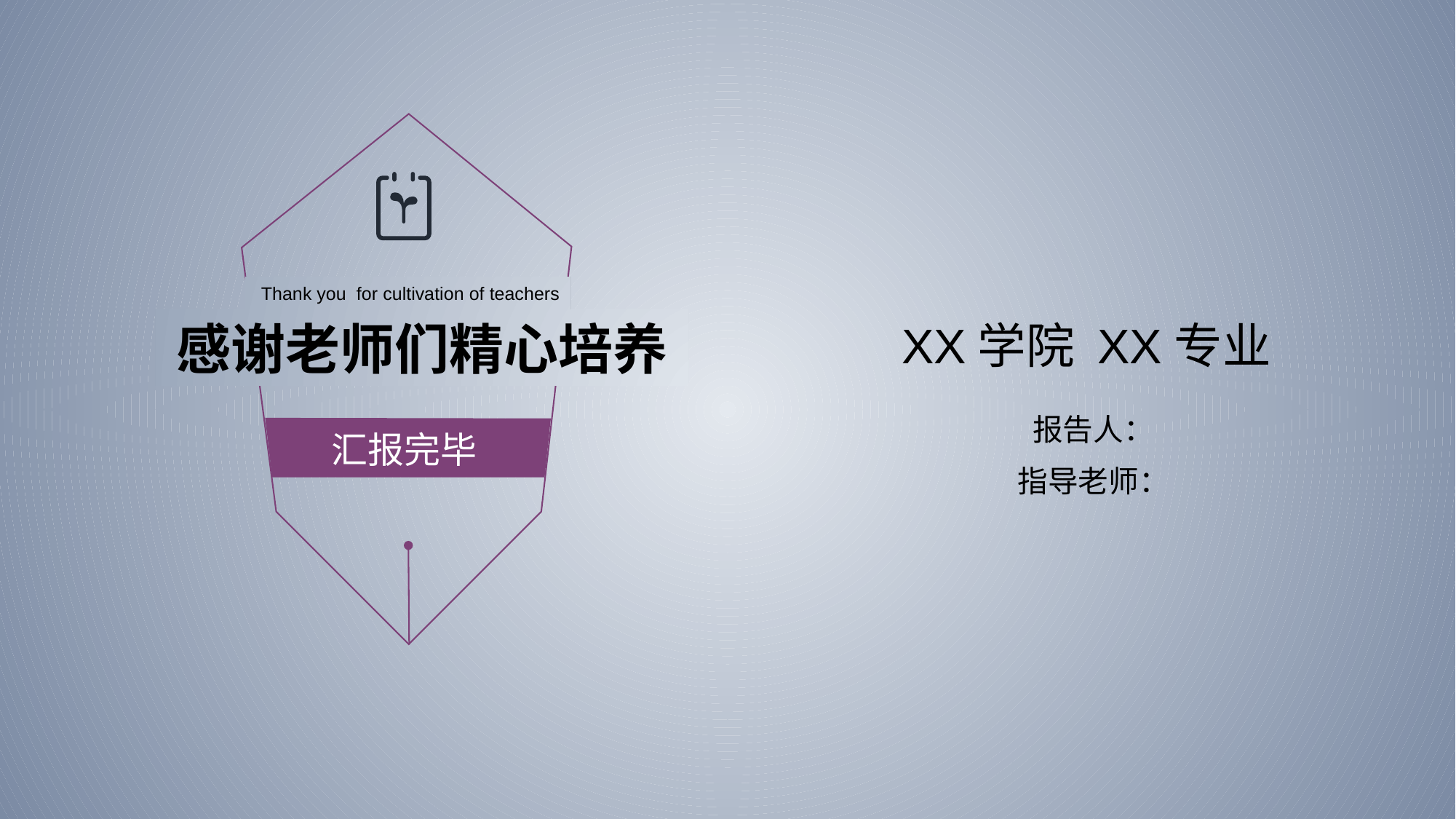

Thank you  for cultivation of teachers
感谢老师们精心培养

汇报完毕

XX学院 XX专业
报告人：
指导老师：